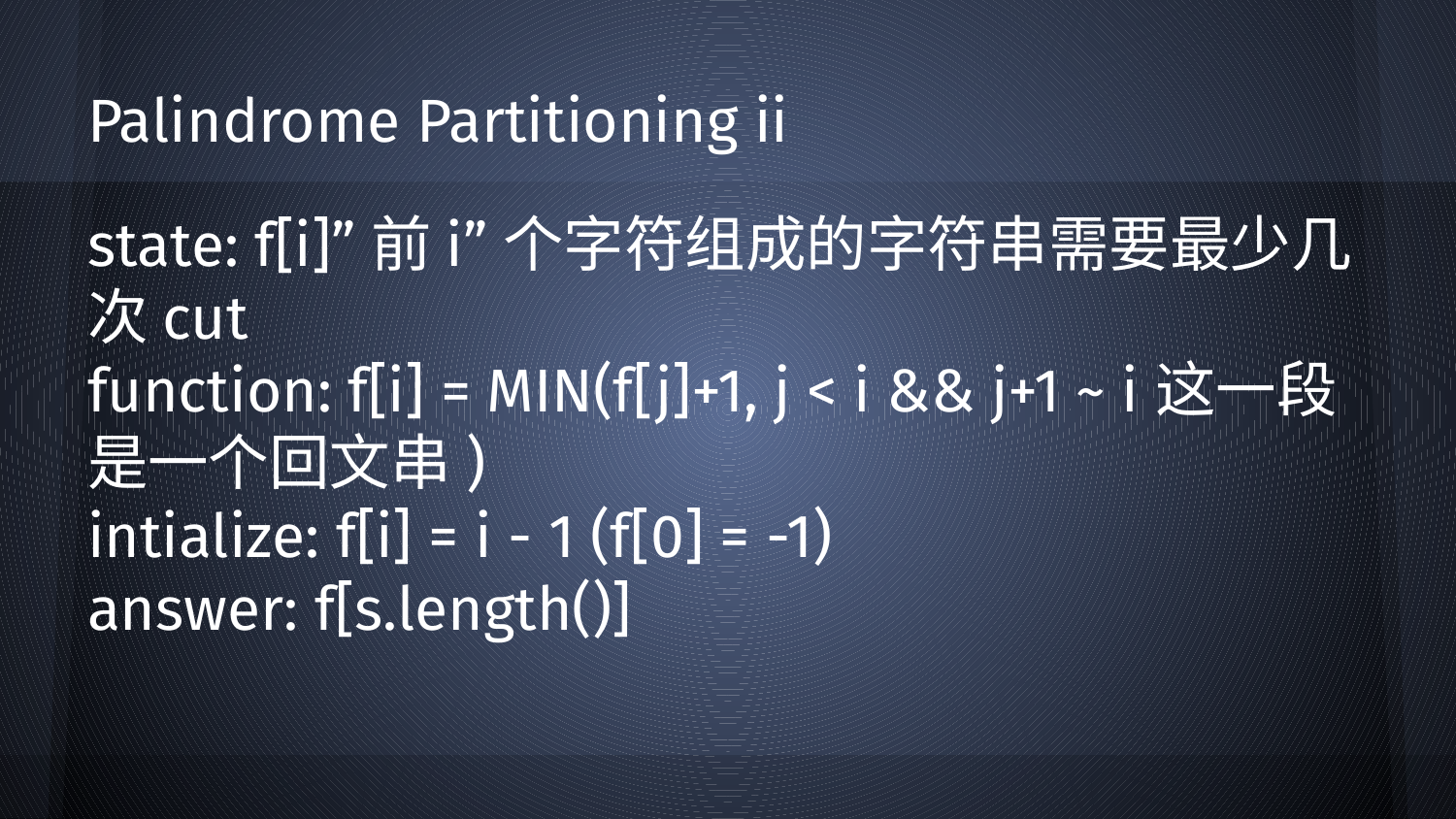

# Palindrome Partitioning ii
state: f[i]”前i”个字符组成的字符串需要最少几次cut
function: f[i] = MIN(f[j]+1, j < i && j+1 ~ i这一段是一个回文串)
intialize: f[i] = i - 1 (f[0] = -1)
answer: f[s.length()]